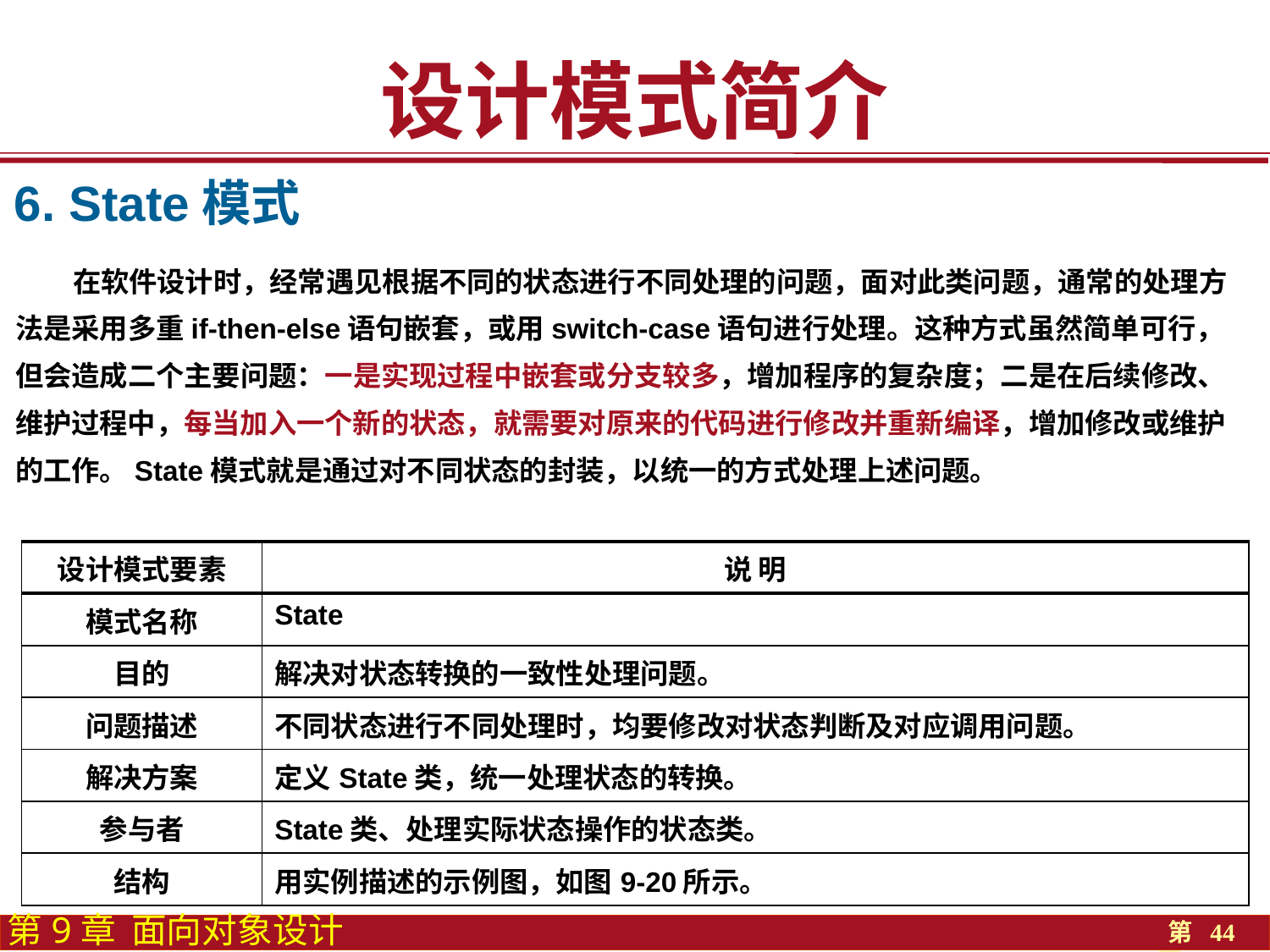

设计模式简介
6. State模式
        在软件设计时，经常遇见根据不同的状态进行不同处理的问题，面对此类问题，通常的处理方法是采用多重if-then-else语句嵌套，或用switch-case语句进行处理。这种方式虽然简单可行，但会造成二个主要问题：一是实现过程中嵌套或分支较多，增加程序的复杂度；二是在后续修改、维护过程中，每当加入一个新的状态，就需要对原来的代码进行修改并重新编译，增加修改或维护的工作。State模式就是通过对不同状态的封装，以统一的方式处理上述问题。
| 设计模式要素 | 说 明 |
| --- | --- |
| 模式名称 | State |
| 目的 | 解决对状态转换的一致性处理问题。 |
| 问题描述 | 不同状态进行不同处理时，均要修改对状态判断及对应调用问题。 |
| 解决方案 | 定义State类，统一处理状态的转换。 |
| 参与者 | State类、处理实际状态操作的状态类。 |
| 结构 | 用实例描述的示例图，如图9-20所示。 |